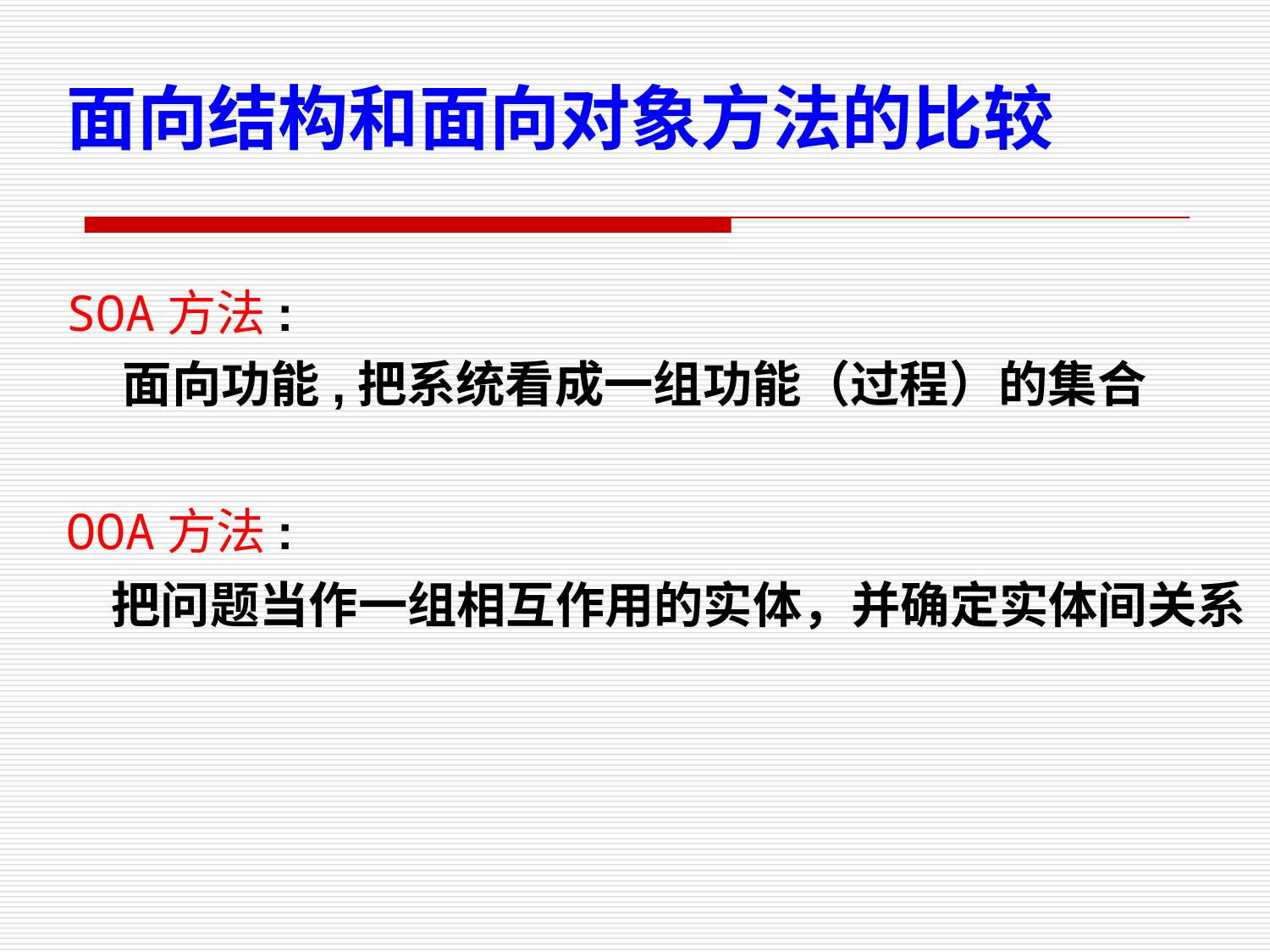

面向结构和面向对象方法的比较
SOA方法:
    面向功能,把系统看成一组功能（过程）的集合

OOA方法:
   把问题当作一组相互作用的实体，并确定实体间关系